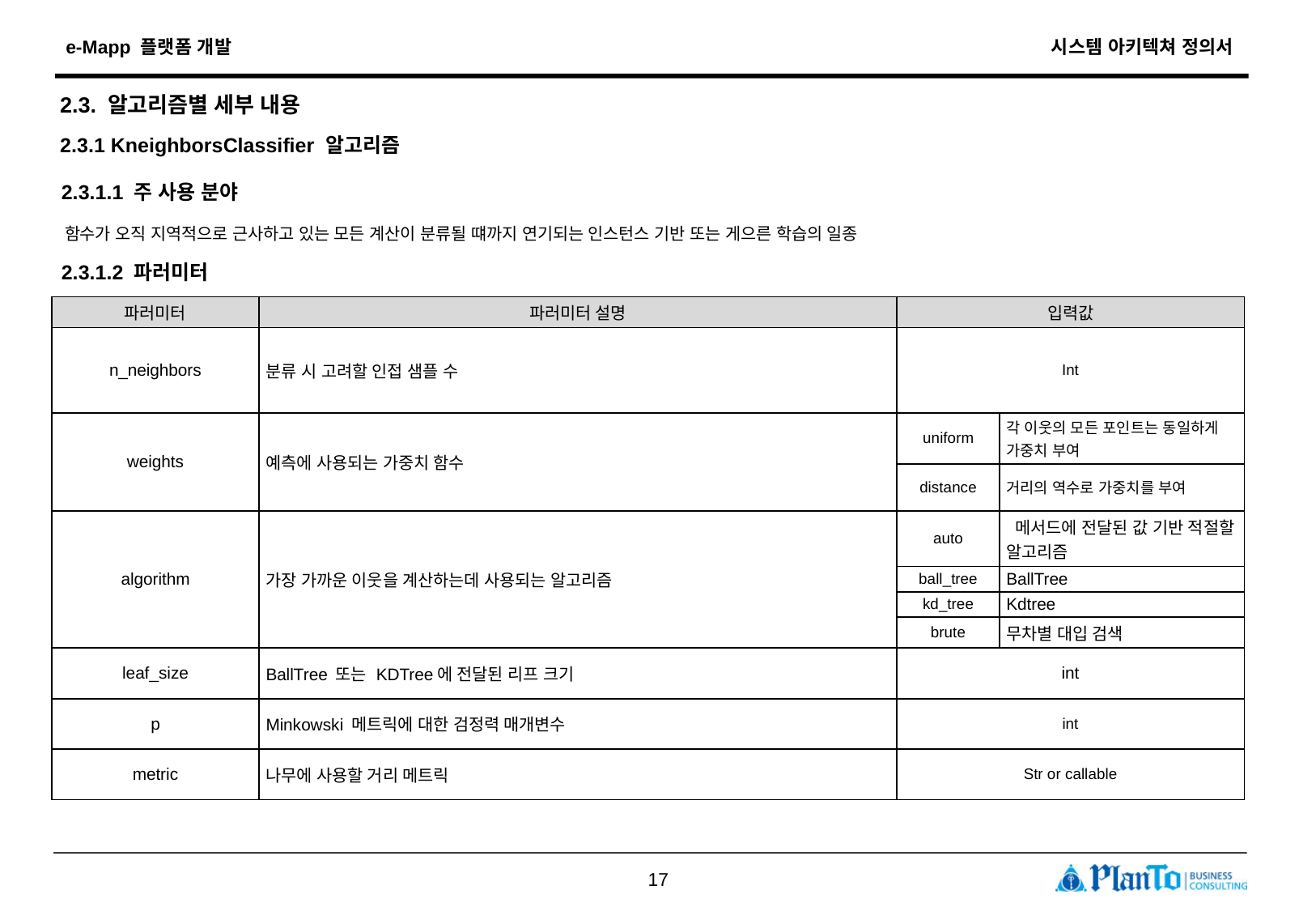

2.3. 알고리즘별 세부 내용
2.3.1 KneighborsClassifier 알고리즘
2.3.1.1 주 사용 분야
함수가 오직 지역적으로 근사하고 있는 모든 계산이 분류될 떄까지 연기되는 인스턴스 기반 또는 게으른 학습의 일종
2.3.1.2 파러미터
| 파러미터 | 파러미터 설명 | 입력값 |  |
| --- | --- | --- | --- |
| n\_neighbors | 분류 시 고려할 인접 샘플 수 | Int |  |
| weights | 예측에 사용되는 가중치 함수 | uniform | 각 이웃의 모든 포인트는 동일하게 가중치 부여 |
|  |  | distance | 거리의 역수로 가중치를 부여 |
| algorithm | 가장 가까운 이웃을 계산하는데 사용되는 알고리즘 | auto | 메서드에 전달된 값 기반 적절할 알고리즘 |
|  |  | ball\_tree | BallTree |
|  |  | kd\_tree | Kdtree |
|  |  | brute | 무차별 대입 검색 |
| leaf\_size | BallTree 또는 KDTree에 전달된 리프 크기 | int |  |
| p | Minkowski 메트릭에 대한 검정력 매개변수 | int |  |
| metric | 나무에 사용할 거리 메트릭 | Str or callable |  |